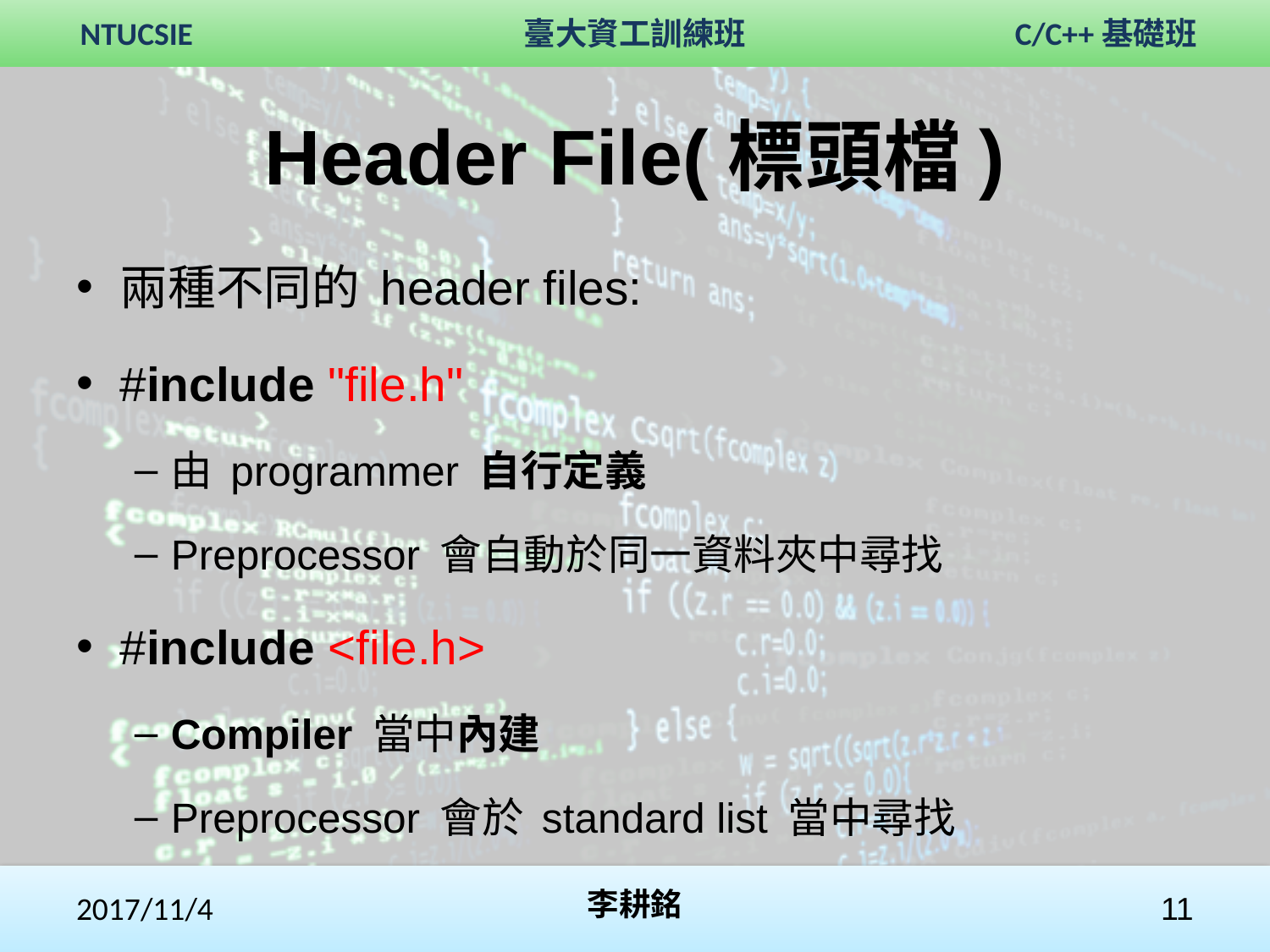

# Header File(標頭檔)
兩種不同的 header files:
#include "file.h"
由 programmer 自行定義
Preprocessor 會自動於同一資料夾中尋找
#include <file.h>
Compiler 當中內建
Preprocessor 會於 standard list 當中尋找
2017/11/4
李耕銘
11